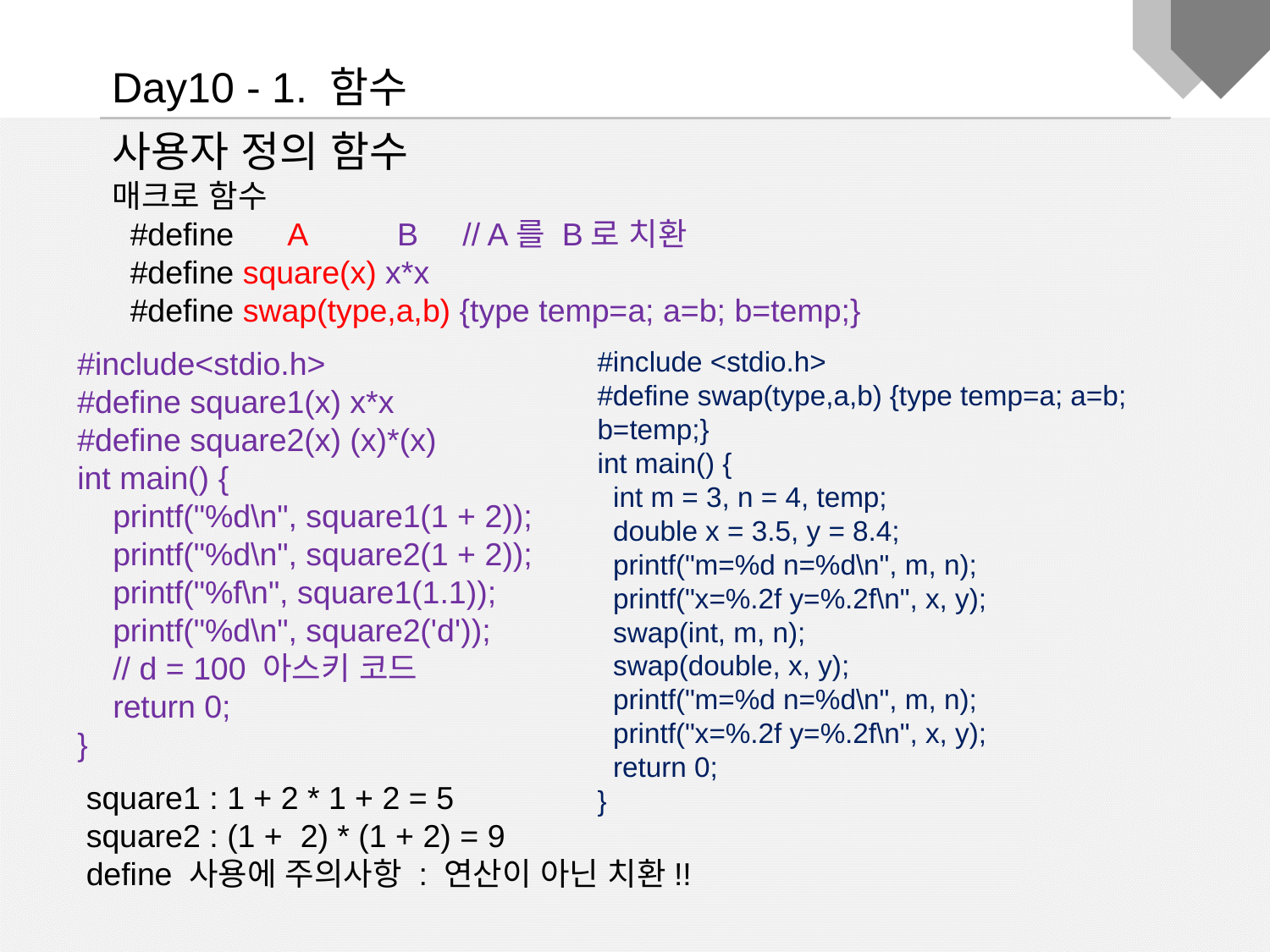

Day10 - 1. 함수
사용자 정의 함수
매크로 함수
  #define      A          B     // A를 B로 치환
  #define square(x) x*x
  #define swap(type,a,b) {type temp=a; a=b; b=temp;}
#include<stdio.h>
#define square1(x) x*x
#define square2(x) (x)*(x)
int main() {
    printf("%d\n", square1(1 + 2));
    printf("%d\n", square2(1 + 2));
    printf("%f\n", square1(1.1));
    printf("%d\n", square2('d'));
    // d = 100 아스키 코드
    return 0;
}
#include <stdio.h>
#define swap(type,a,b) {type temp=a; a=b; b=temp;}
int main() {
  int m = 3, n = 4, temp;
  double x = 3.5, y = 8.4;
  printf("m=%d n=%d\n", m, n);
  printf("x=%.2f y=%.2f\n", x, y);
  swap(int, m, n);
  swap(double, x, y);
  printf("m=%d n=%d\n", m, n);
  printf("x=%.2f y=%.2f\n", x, y);
  return 0;
}
 square1 : 1 + 2 * 1 + 2 = 5
 square2 : (1 +  2) * (1 + 2) = 9
 define 사용에 주의사항 : 연산이 아닌 치환!!